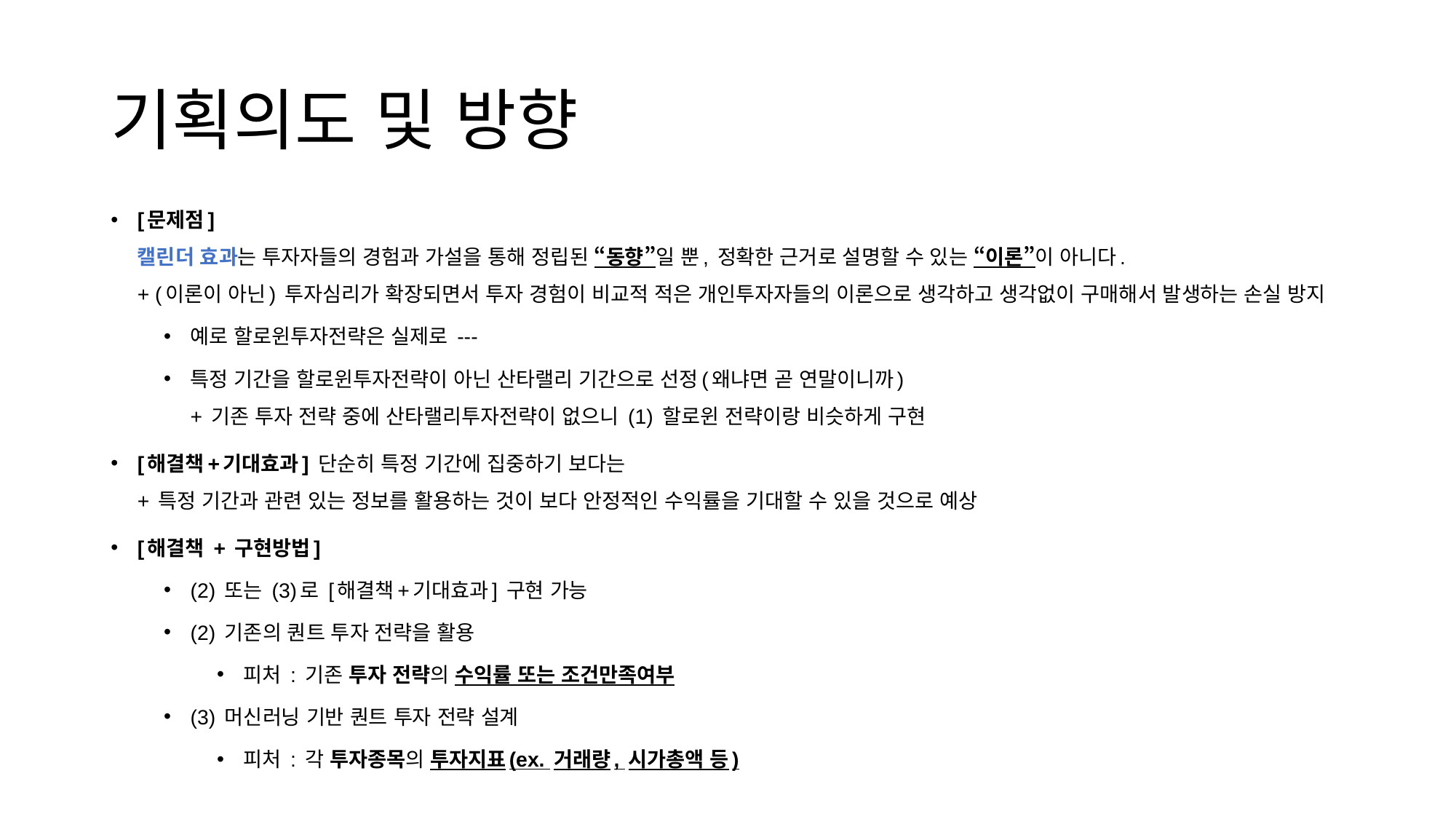

# 기획의도 및 방향
[문제점]
캘린더 효과는 투자자들의 경험과 가설을 통해 정립된 “동향”일 뿐, 정확한 근거로 설명할 수 있는 “이론”이 아니다.
+ (이론이 아닌) 투자심리가 확장되면서 투자 경험이 비교적 적은 개인투자자들의 이론으로 생각하고 생각없이 구매해서 발생하는 손실 방지
예로 할로윈투자전략은 실제로 ---
특정 기간을 할로윈투자전략이 아닌 산타랠리 기간으로 선정(왜냐면 곧 연말이니까)
+ 기존 투자 전략 중에 산타랠리투자전략이 없으니 (1) 할로윈 전략이랑 비슷하게 구현
[해결책+기대효과] 단순히 특정 기간에 집중하기 보다는
+ 특정 기간과 관련 있는 정보를 활용하는 것이 보다 안정적인 수익률을 기대할 수 있을 것으로 예상
[해결책 + 구현방법]
(2) 또는 (3)로 [해결책+기대효과] 구현 가능
(2) 기존의 퀀트 투자 전략을 활용
피처 : 기존 투자 전략의 수익률 또는 조건만족여부
(3) 머신러닝 기반 퀀트 투자 전략 설계
피처 : 각 투자종목의 투자지표(ex. 거래량, 시가총액 등)